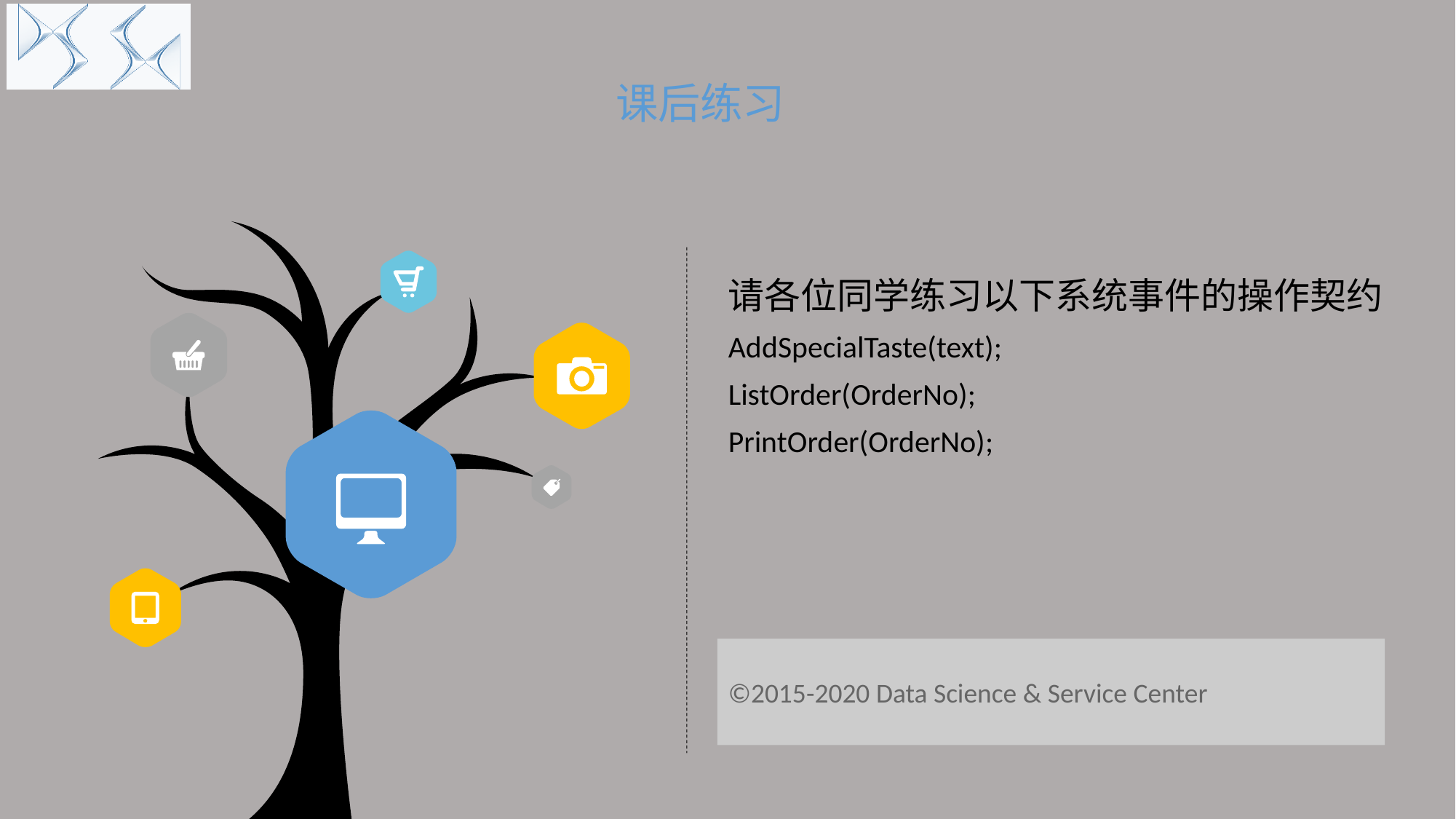

课后练习

请各位同学练习以下系统事件的操作契约
AddSpecialTaste(text);
ListOrder(OrderNo);
PrintOrder(OrderNo);
©2015-2020 Data Science & Service Center